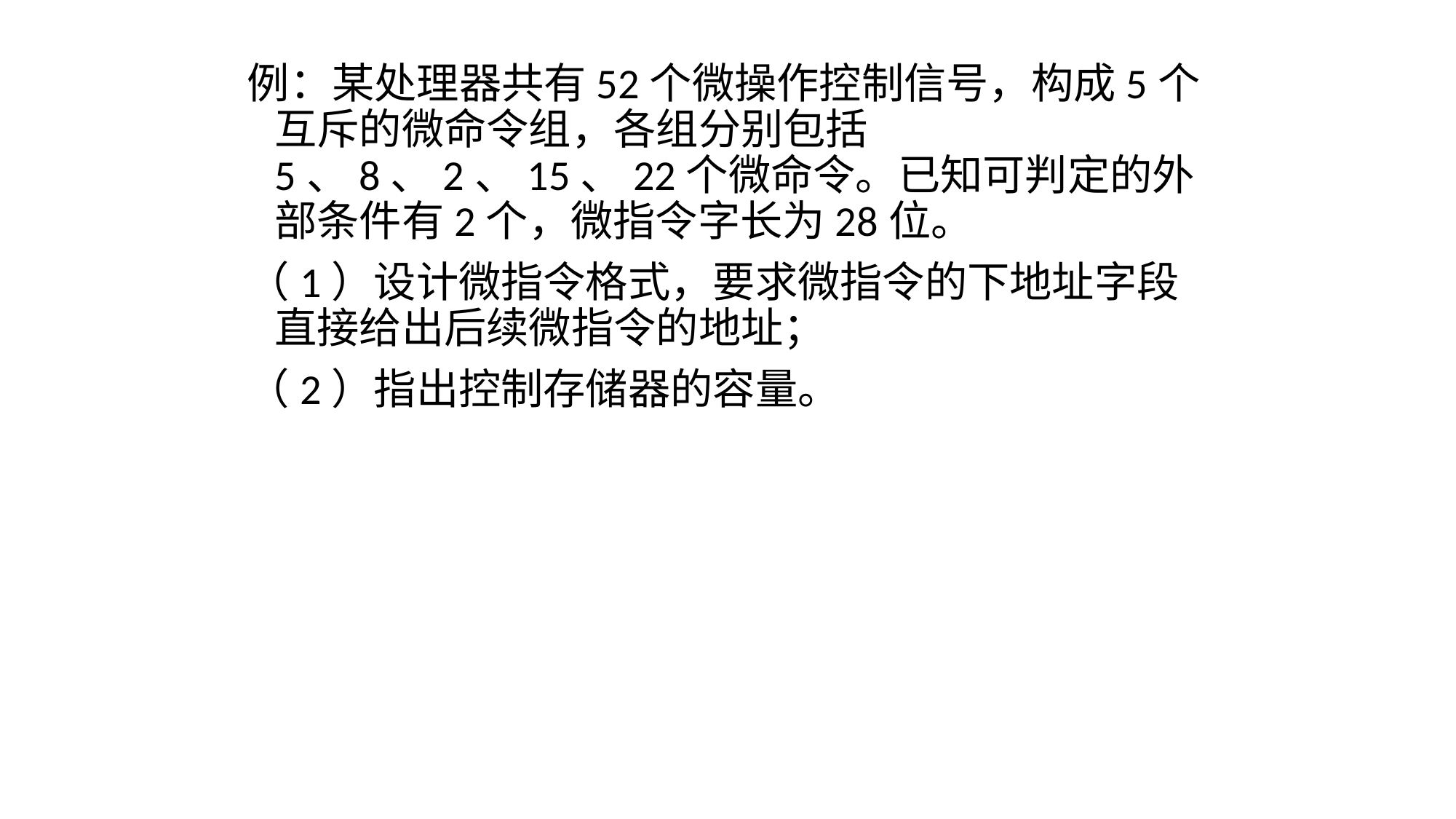

例：某处理器共有52个微操作控制信号，构成5个互斥的微命令组，各组分别包括5、8、2、15、22个微命令。已知可判定的外部条件有2个，微指令字长为28位。
（1）设计微指令格式，要求微指令的下地址字段直接给出后续微指令的地址；
（2）指出控制存储器的容量。